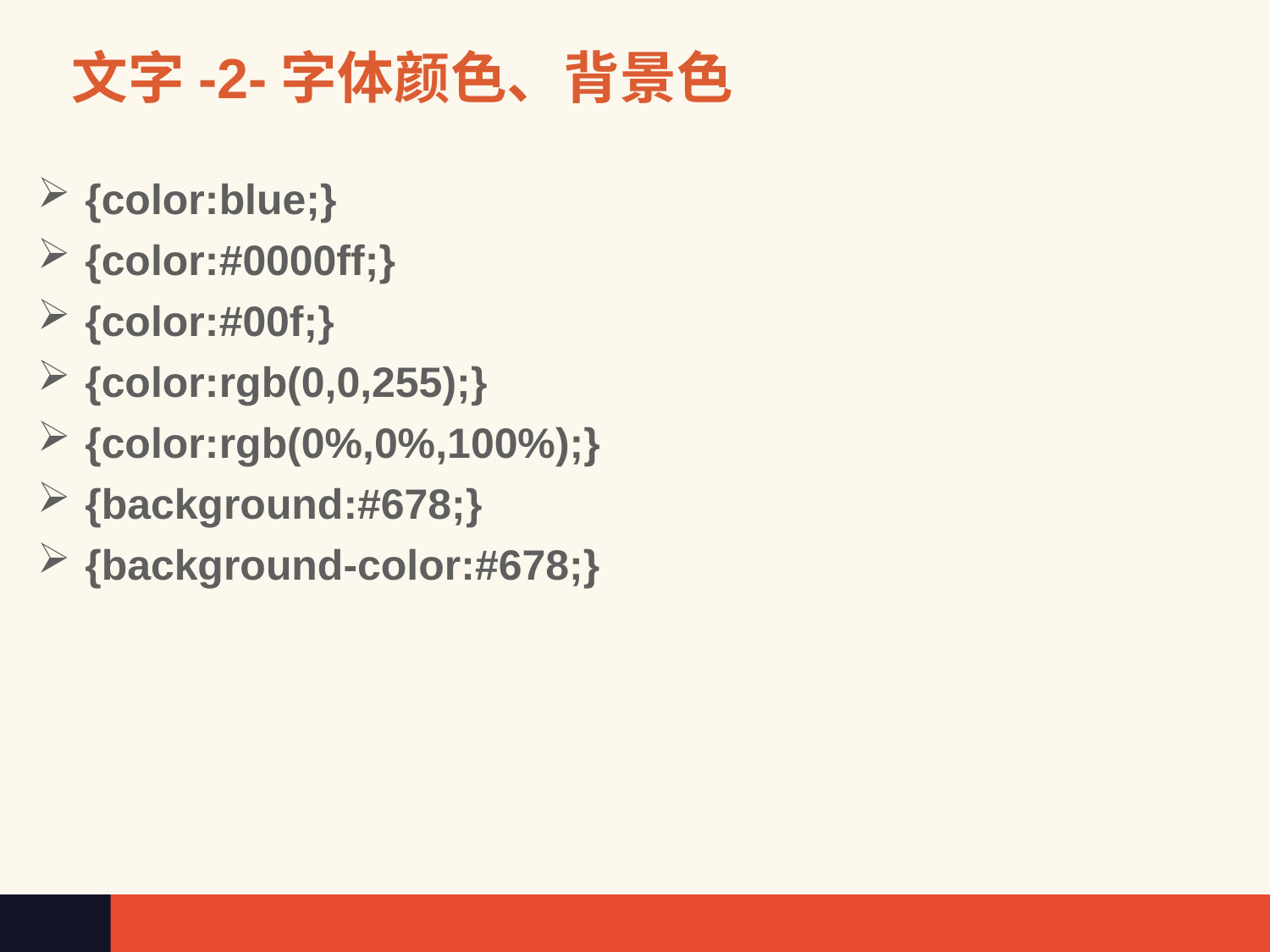

# 文字-2-字体颜色、背景色
{color:blue;}
{color:#0000ff;}
{color:#00f;}
{color:rgb(0,0,255);}
{color:rgb(0%,0%,100%);}
{background:#678;}
{background-color:#678;}